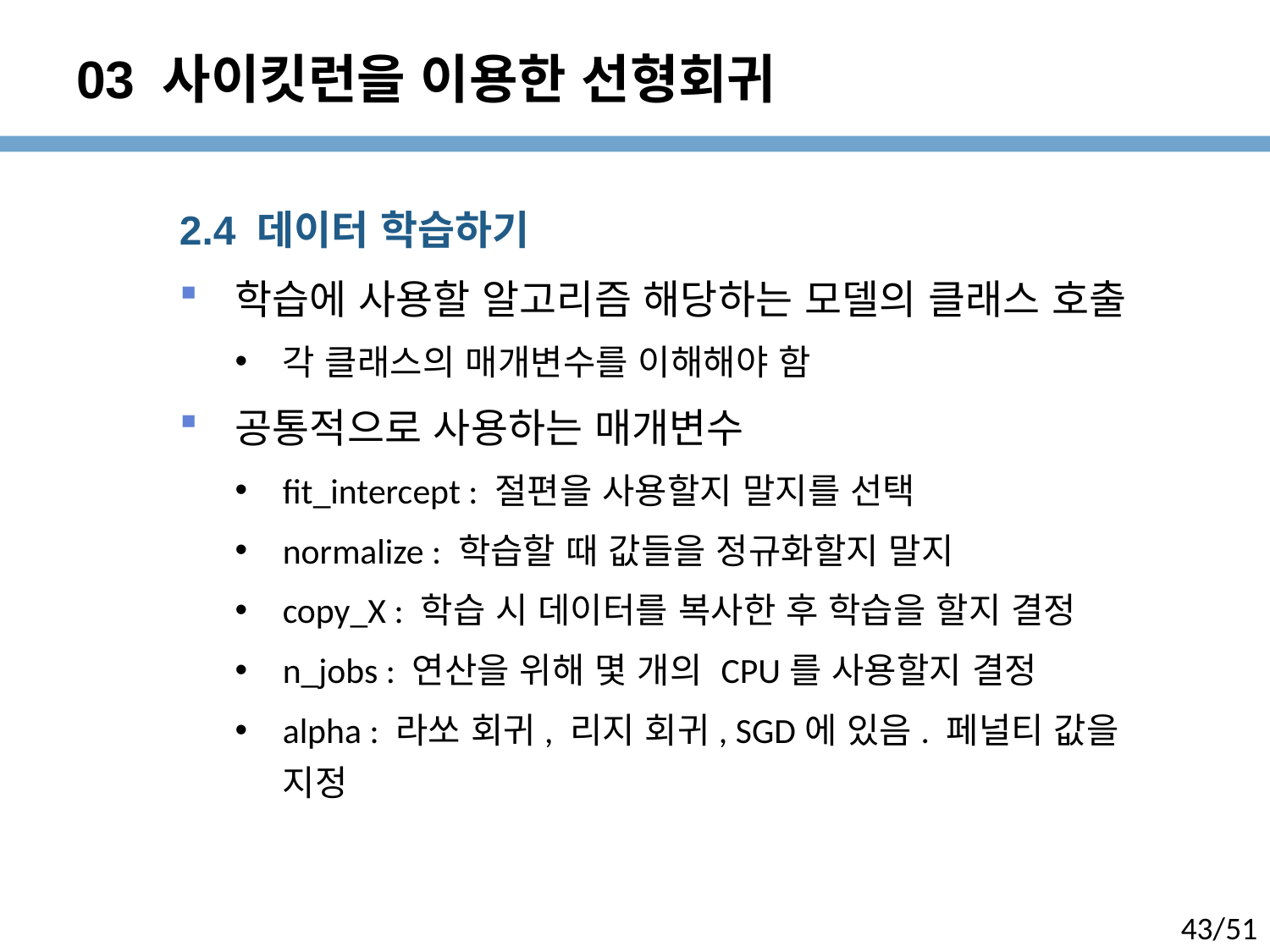

# 03 사이킷런을 이용한 선형회귀
2.4 데이터 학습하기
학습에 사용할 알고리즘 해당하는 모델의 클래스 호출
각 클래스의 매개변수를 이해해야 함
공통적으로 사용하는 매개변수
fit_intercept : 절편을 사용할지 말지를 선택
normalize : 학습할 때 값들을 정규화할지 말지
copy_X : 학습 시 데이터를 복사한 후 학습을 할지 결정
n_jobs : 연산을 위해 몇 개의 CPU를 사용할지 결정
alpha : 라쏘 회귀, 리지 회귀, SGD에 있음. 페널티 값을 지정
43/51